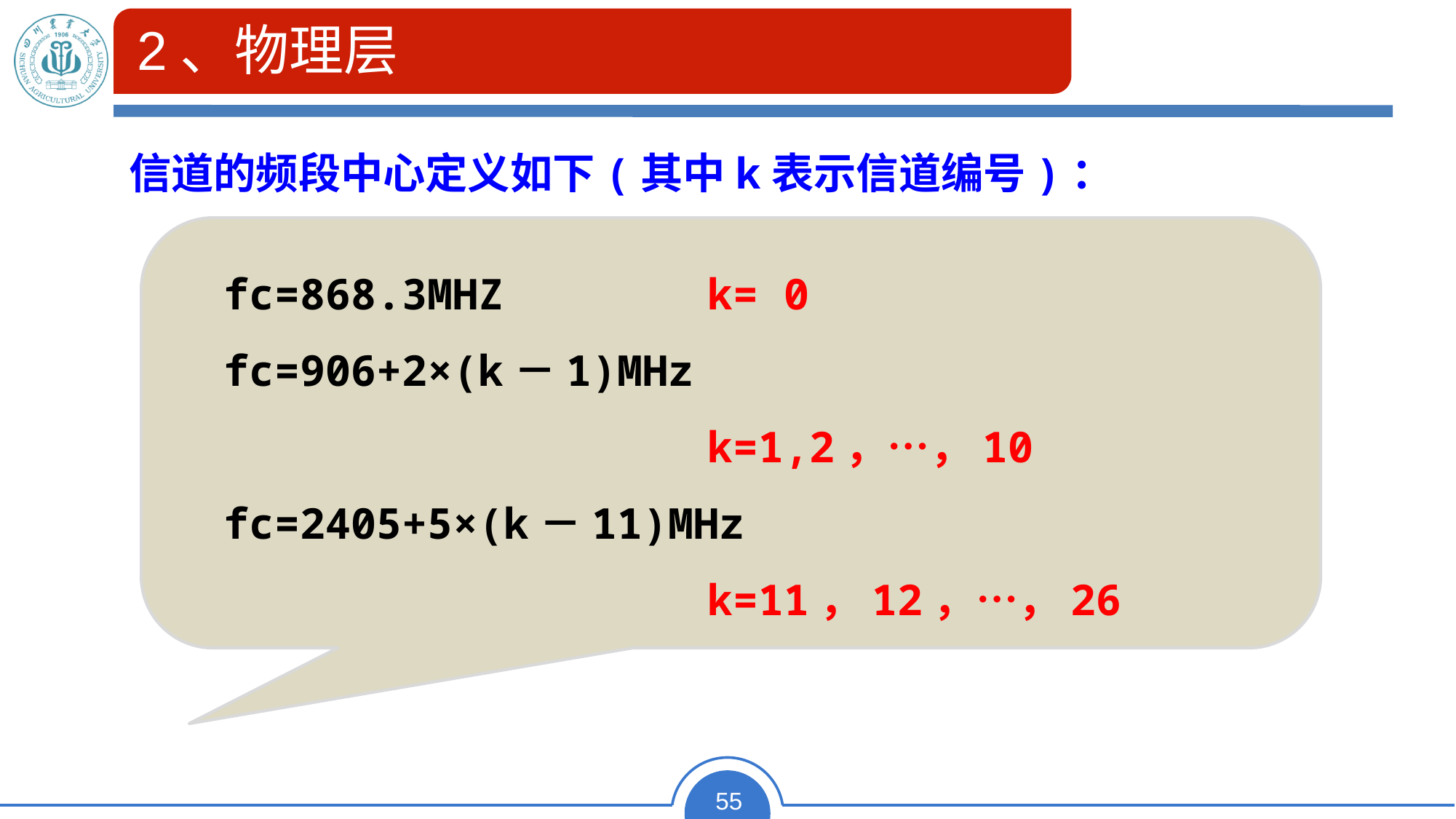

# 2、物理层
信道的频段中心定义如下(其中k表示信道编号)：

  fc=868.3MHZ        k= 0
  fc=906+2×(k－1)MHz
                     k=1,2，…，10
  fc=2405+5×(k－11)MHz
                     k=11，12，…，26